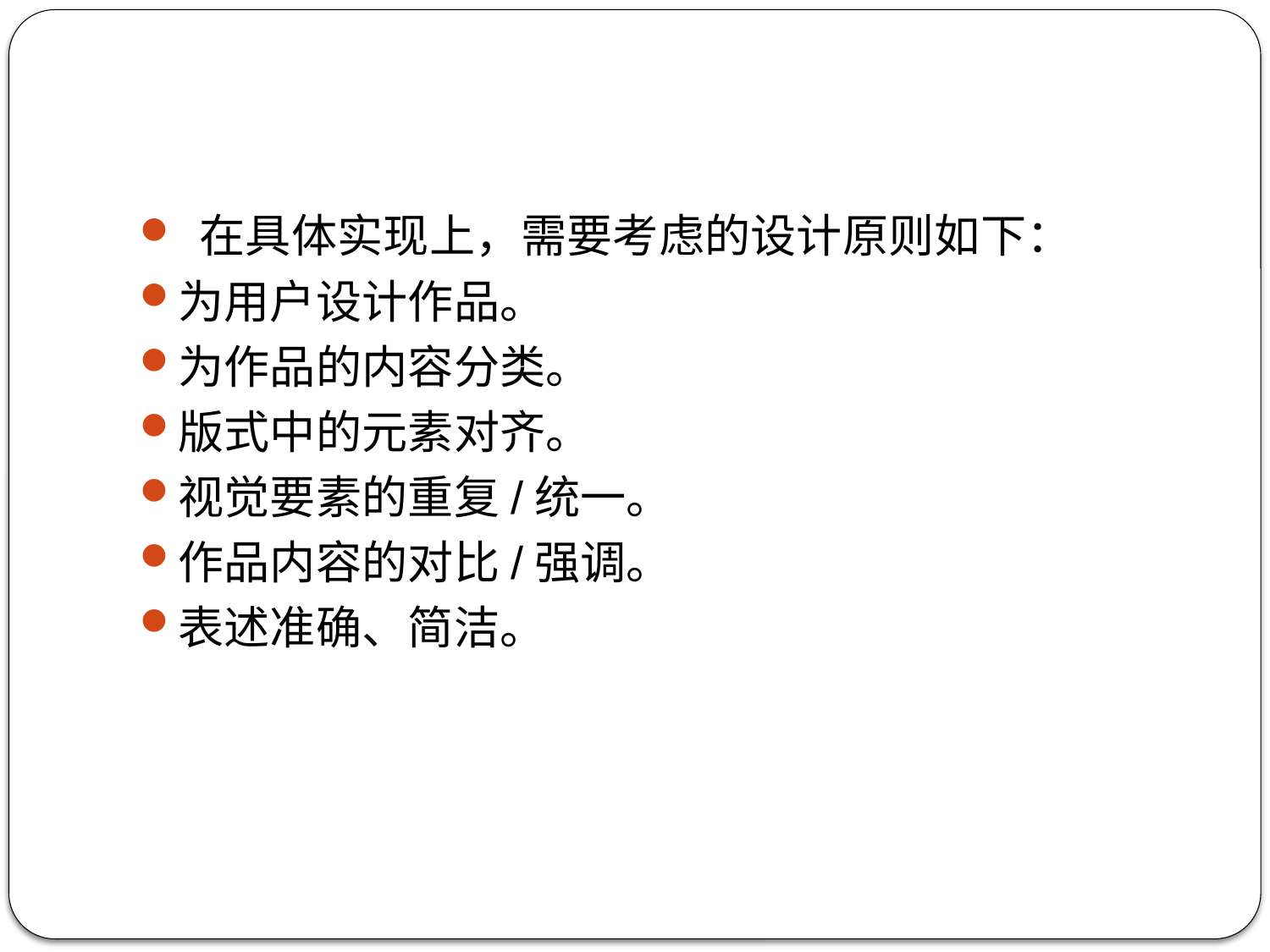

#
 在具体实现上，需要考虑的设计原则如下：
为用户设计作品。
为作品的内容分类。
版式中的元素对齐。
视觉要素的重复/统一。
作品内容的对比/强调。
表述准确、简洁。